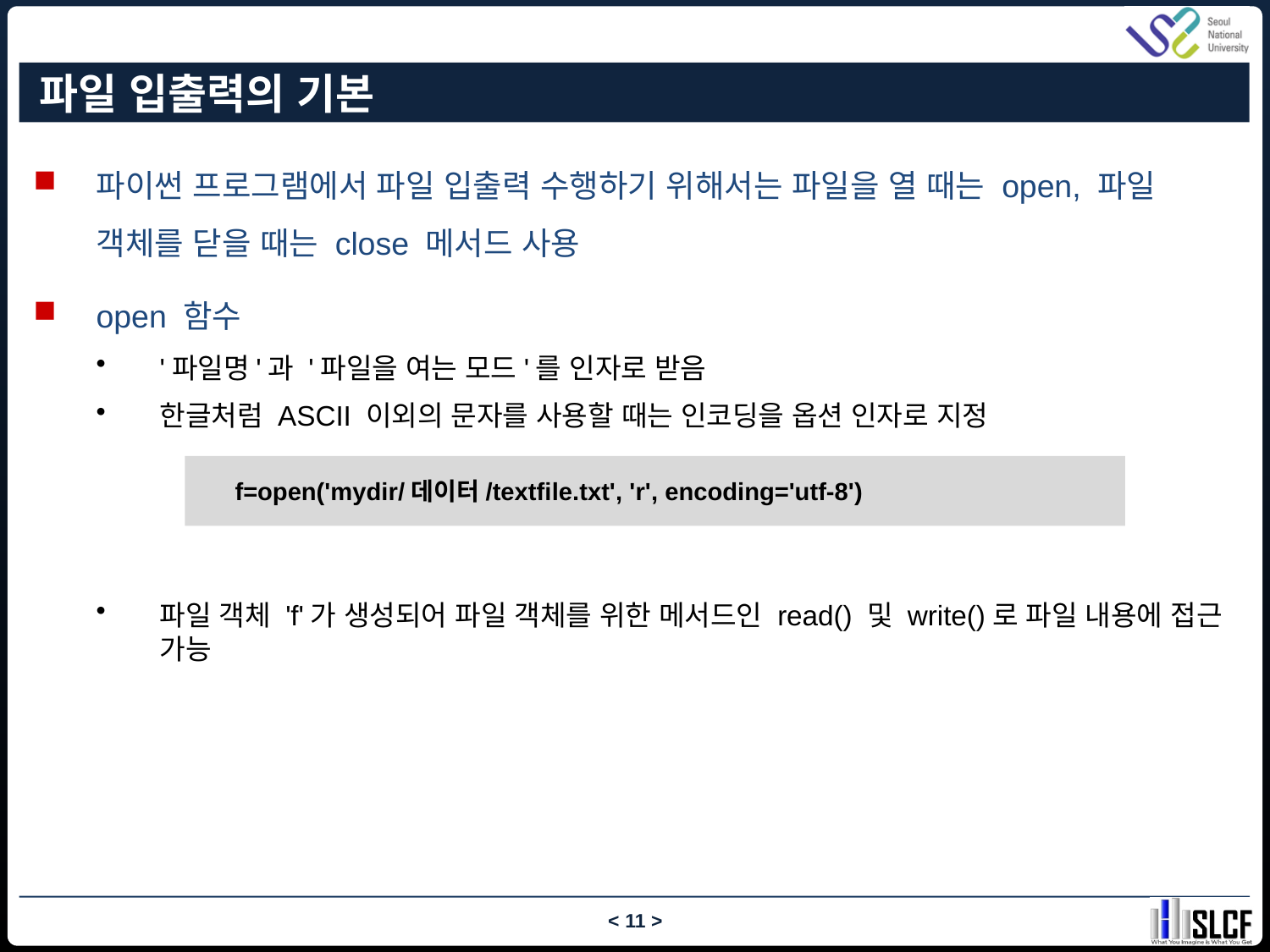

# 파일 입출력의 기본
파이썬 프로그램에서 파일 입출력 수행하기 위해서는 파일을 열 때는 open, 파일 객체를 닫을 때는 close 메서드 사용
open 함수
'파일명'과 '파일을 여는 모드'를 인자로 받음
한글처럼 ASCII 이외의 문자를 사용할 때는 인코딩을 옵션 인자로 지정

파일 객체 'f'가 생성되어 파일 객체를 위한 메서드인 read() 및 write()로 파일 내용에 접근 가능

f=open('mydir/데이터/textfile.txt', 'r', encoding='utf-8')